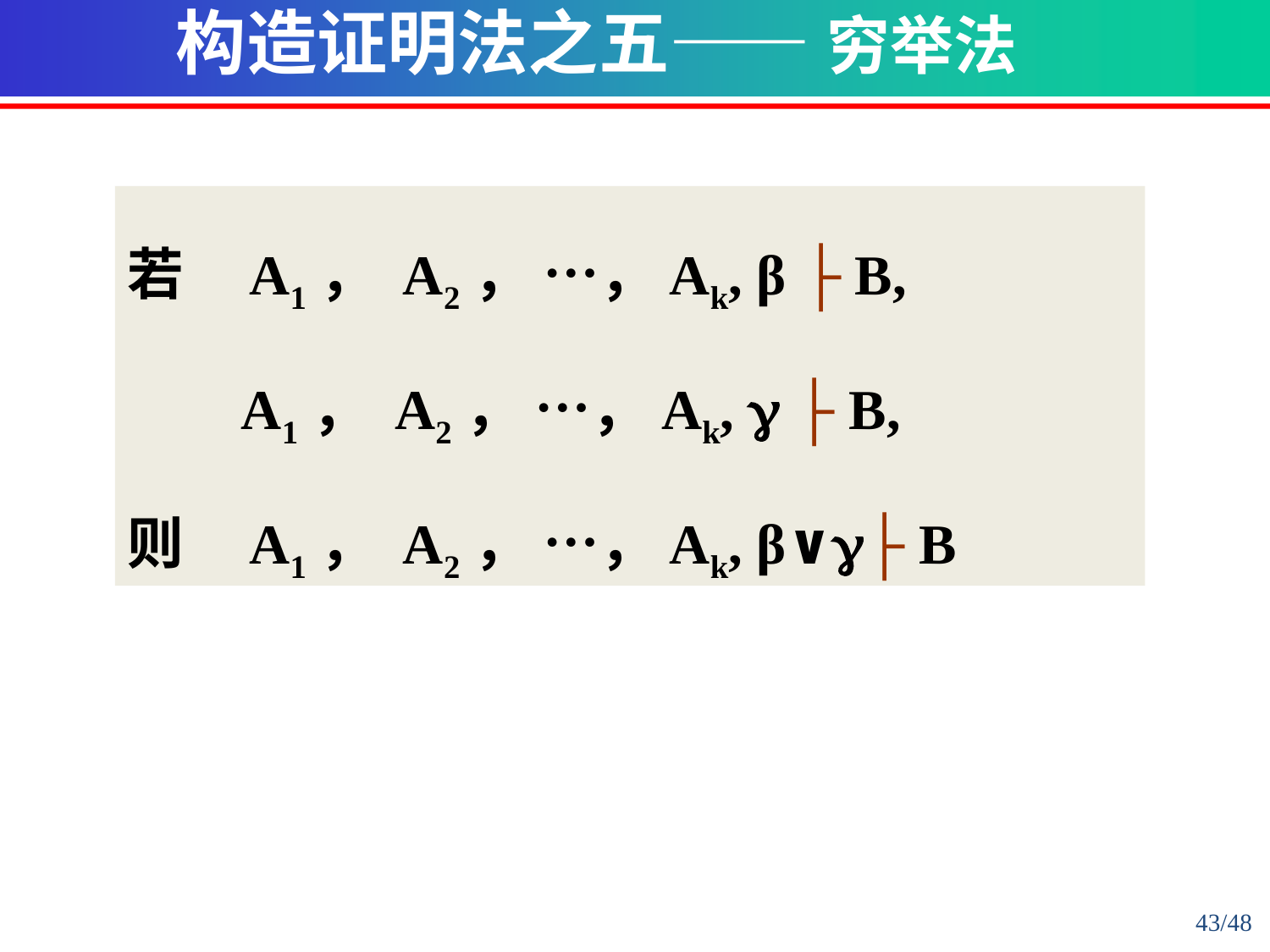

构造证明法之五—— 穷举法
若    A1， A2， …，Ak, β ├ B,
        A1， A2， …，Ak, γ ├ B,
则    A1， A2， …，Ak, β∨γ├ B
43/48